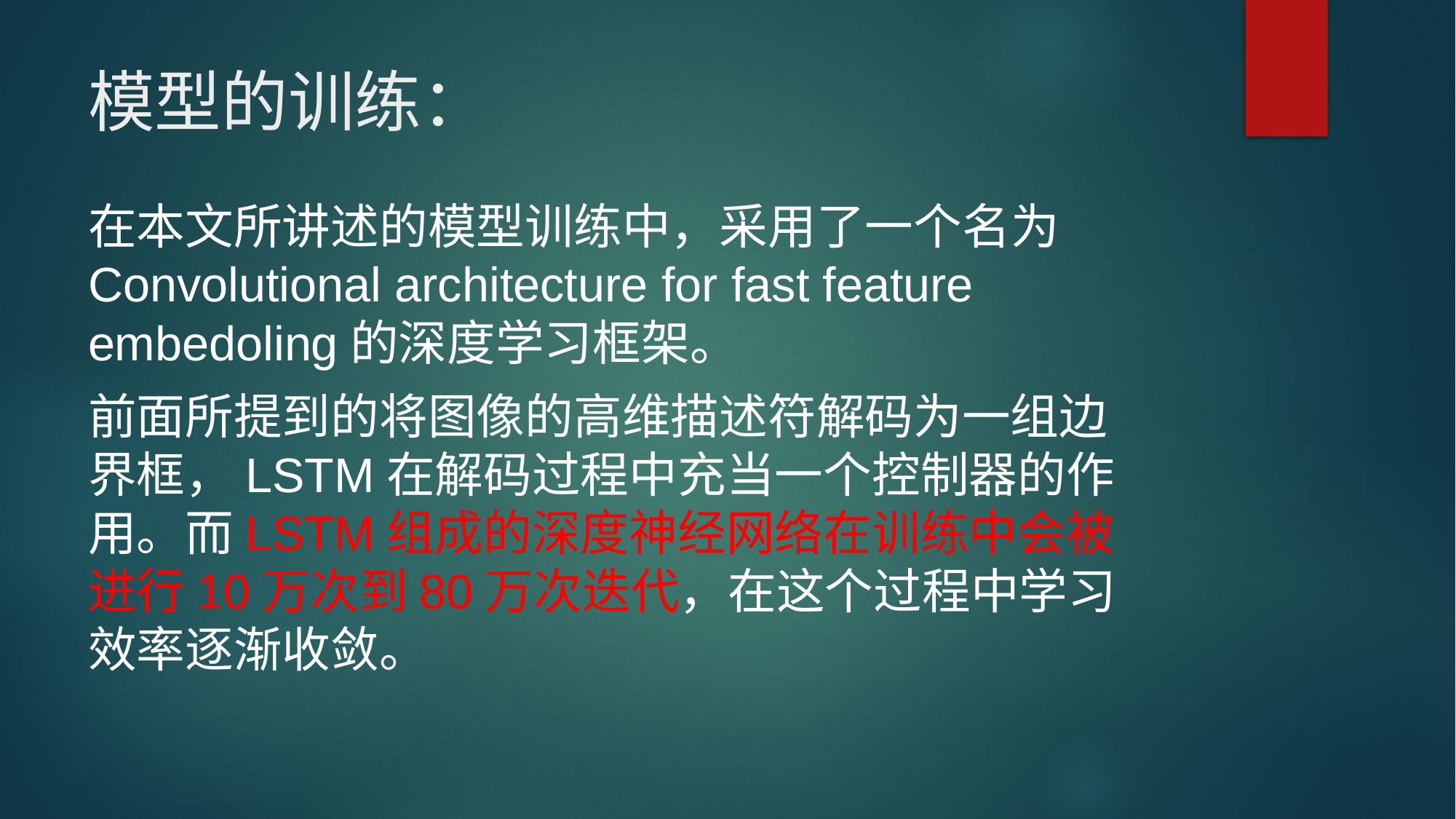

# 模型的训练：
在本文所讲述的模型训练中，采用了一个名为Convolutional architecture for fast feature embedoling的深度学习框架。
前面所提到的将图像的高维描述符解码为一组边界框，LSTM在解码过程中充当一个控制器的作用。而LSTM组成的深度神经网络在训练中会被进行10万次到80万次迭代，在这个过程中学习效率逐渐收敛。